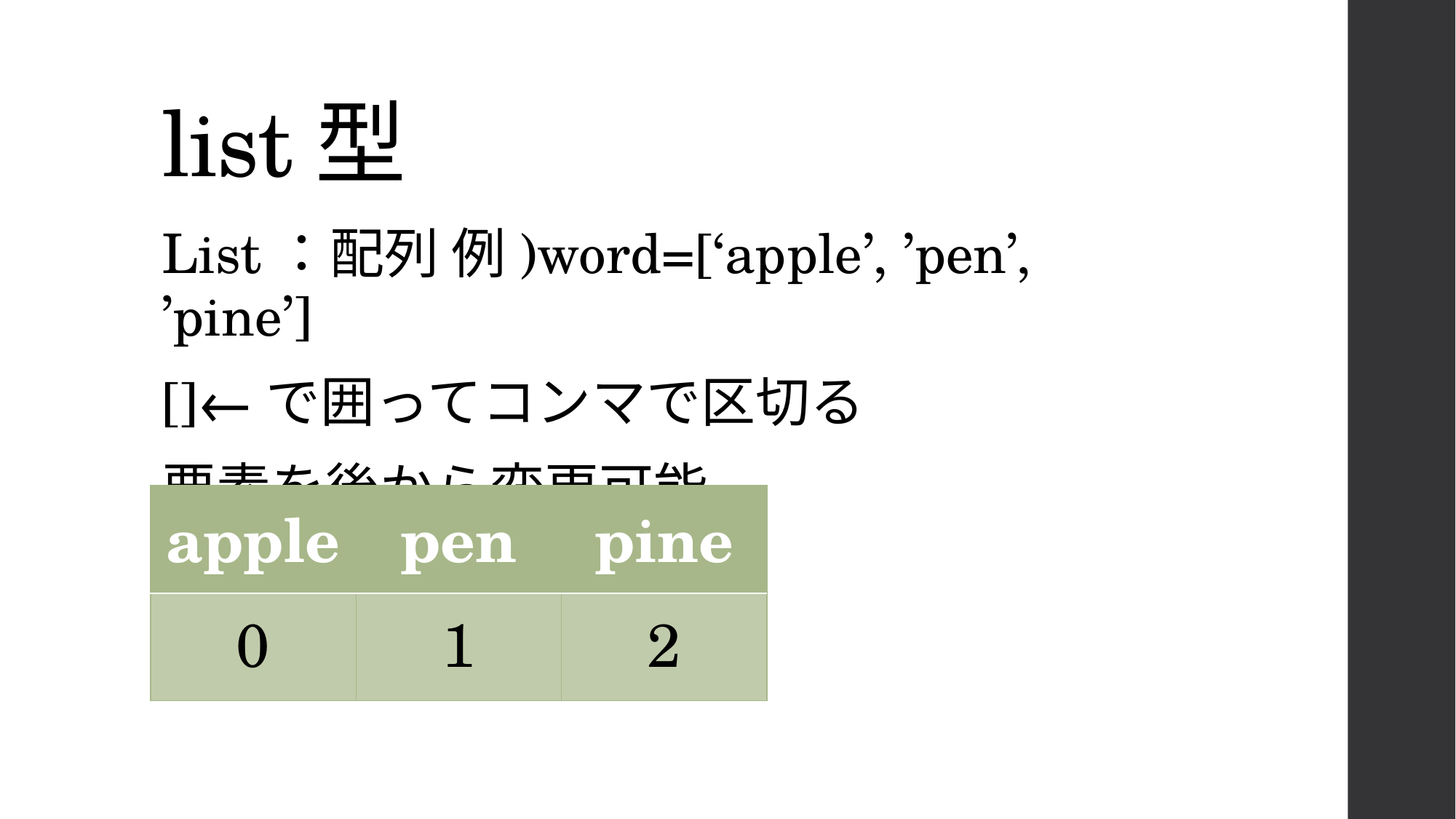

# list型
List：配列 例)word=[‘apple’, ’pen’, ’pine’]
[]←で囲ってコンマで区切る
要素を後から変更可能
| apple | pen | pine |
| --- | --- | --- |
| 0 | 1 | 2 |